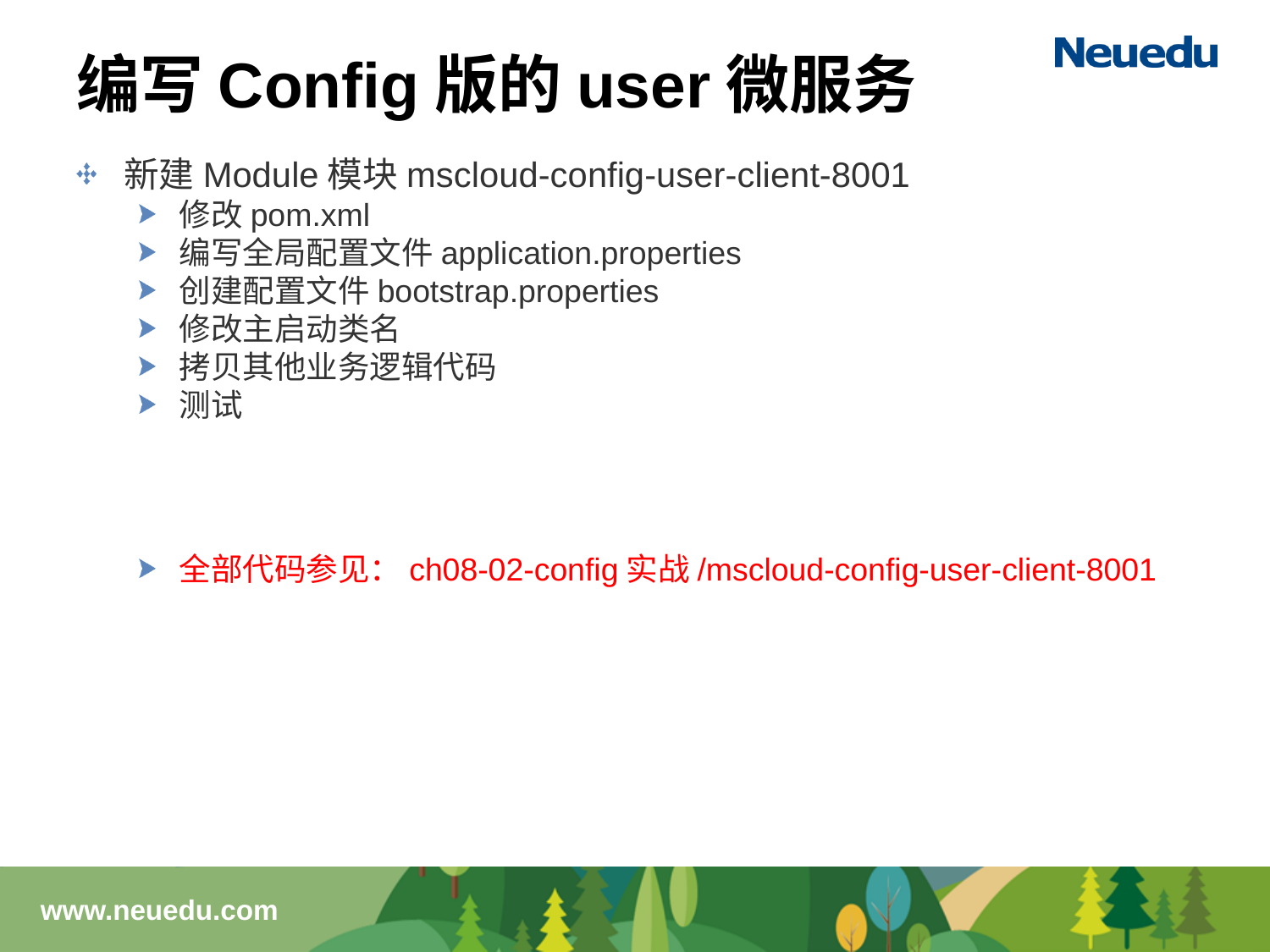

# 编写Config版的user微服务
新建Module模块mscloud-config-user-client-8001
修改pom.xml
编写全局配置文件application.properties
创建配置文件bootstrap.properties
修改主启动类名
拷贝其他业务逻辑代码
测试

全部代码参见：ch08-02-config实战/mscloud-config-user-client-8001